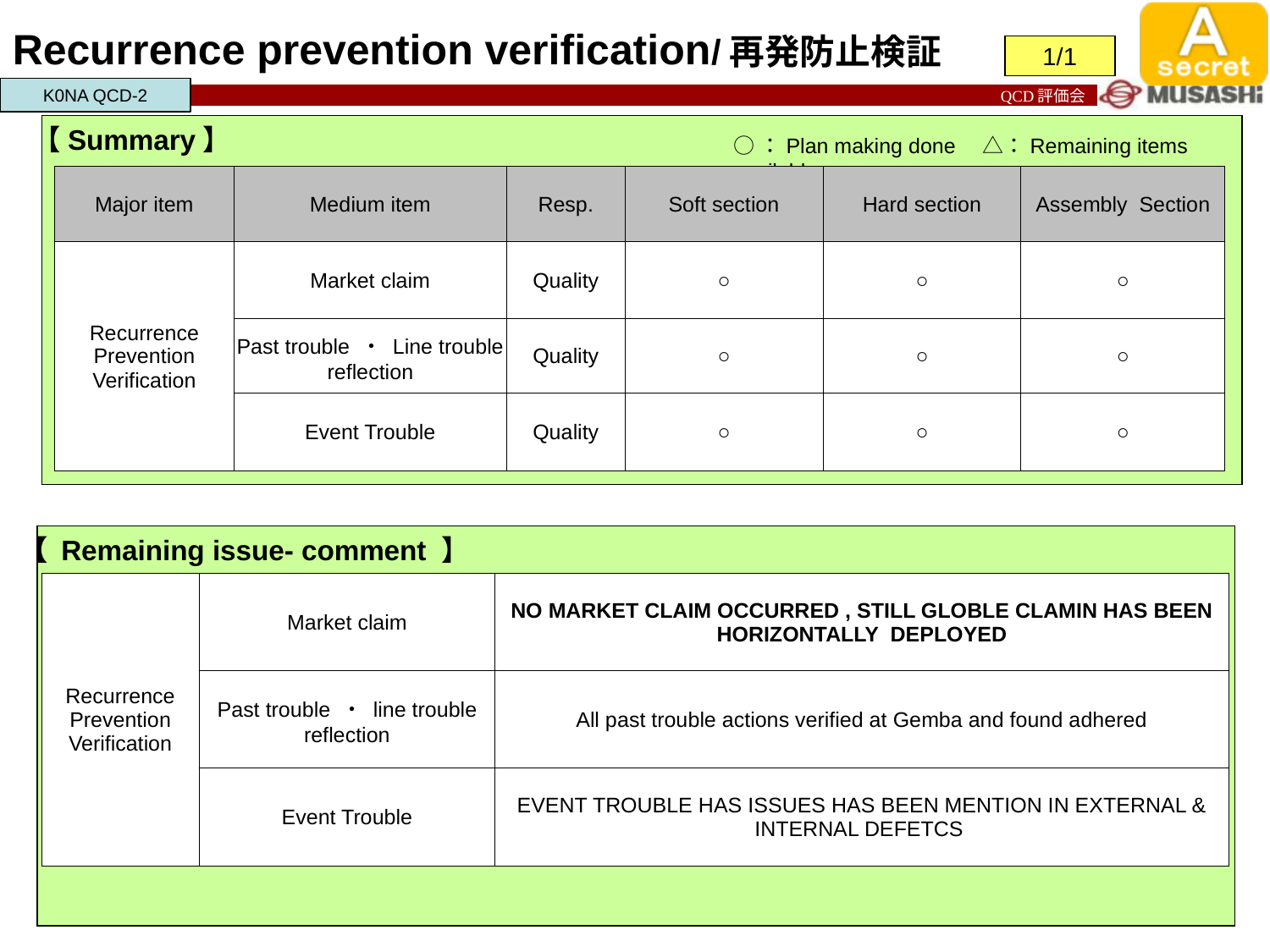

Recurrence prevention verification/再発防止検証
K0NA QCD-2

【Summary】
○：Plan making done　△：Remaining items available
| Major item | Medium item | Resp. | Soft section | Hard section | Assembly Section |
| --- | --- | --- | --- | --- | --- |
| Recurrence Prevention Verification | Market claim | Quality | ○ | ○ | ○ |
|  | Past trouble ・ Line trouble reflection | Quality | ○ | ○ | ○ |
|  | Event Trouble | Quality | ○ | ○ | ○ |

【 Remaining issue- comment 】
| Recurrence Prevention Verification | Market claim | NO MARKET CLAIM OCCURRED , STILL GLOBLE CLAMIN HAS BEEN HORIZONTALLY DEPLOYED |
| --- | --- | --- |
|  | Past trouble ・ line trouble reflection | All past trouble actions verified at Gemba and found adhered |
|  | Event Trouble | EVENT TROUBLE HAS ISSUES HAS BEEN MENTION IN EXTERNAL & INTERNAL DEFETCS |